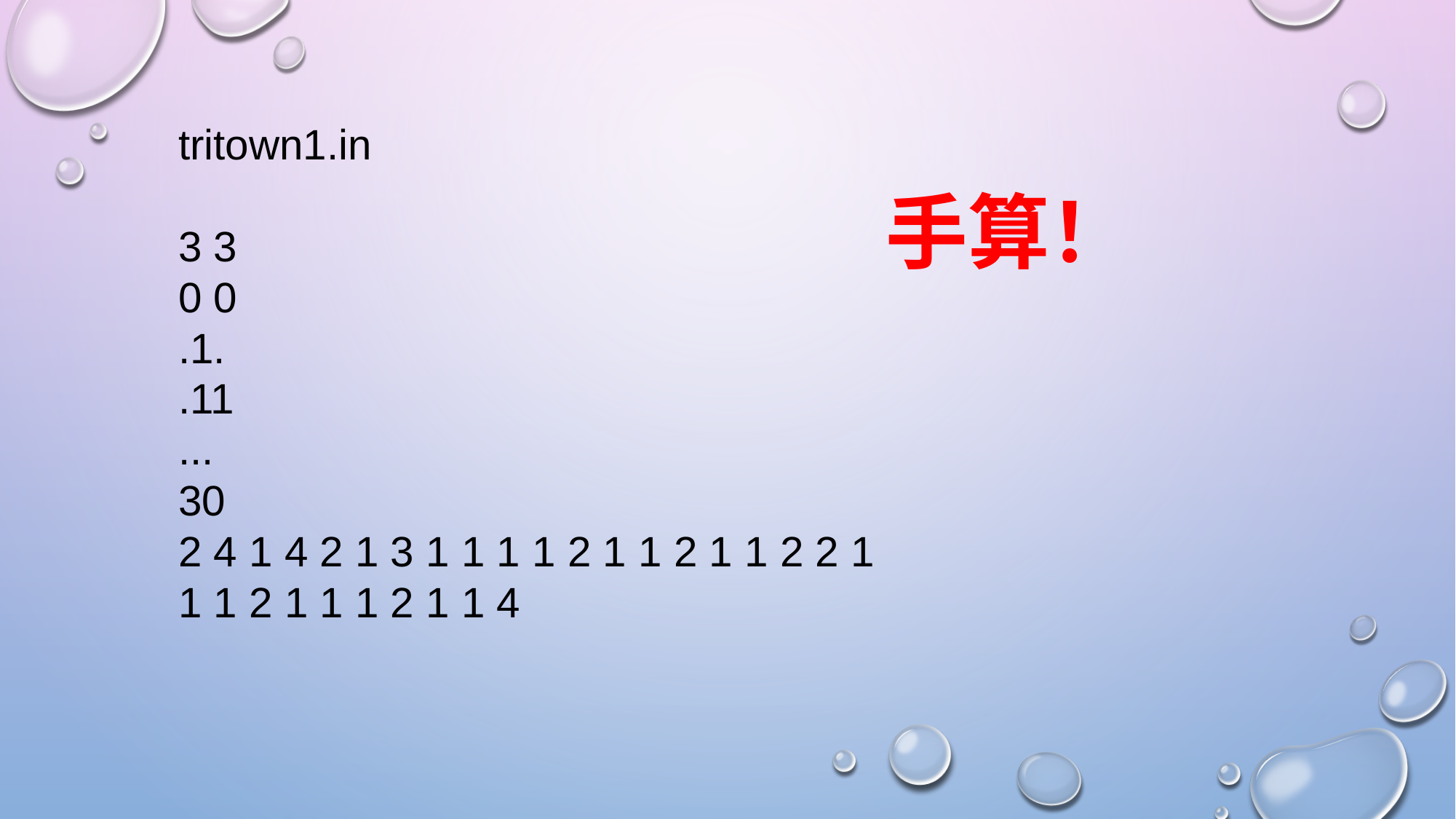

tritown1.in

3 3
0 0
.1.
.11
...
30
2 4 1 4 2 1 3 1 1 1 1 2 1 1 2 1 1 2 2 1 1 1 2 1 1 1 2 1 1 4
手算！